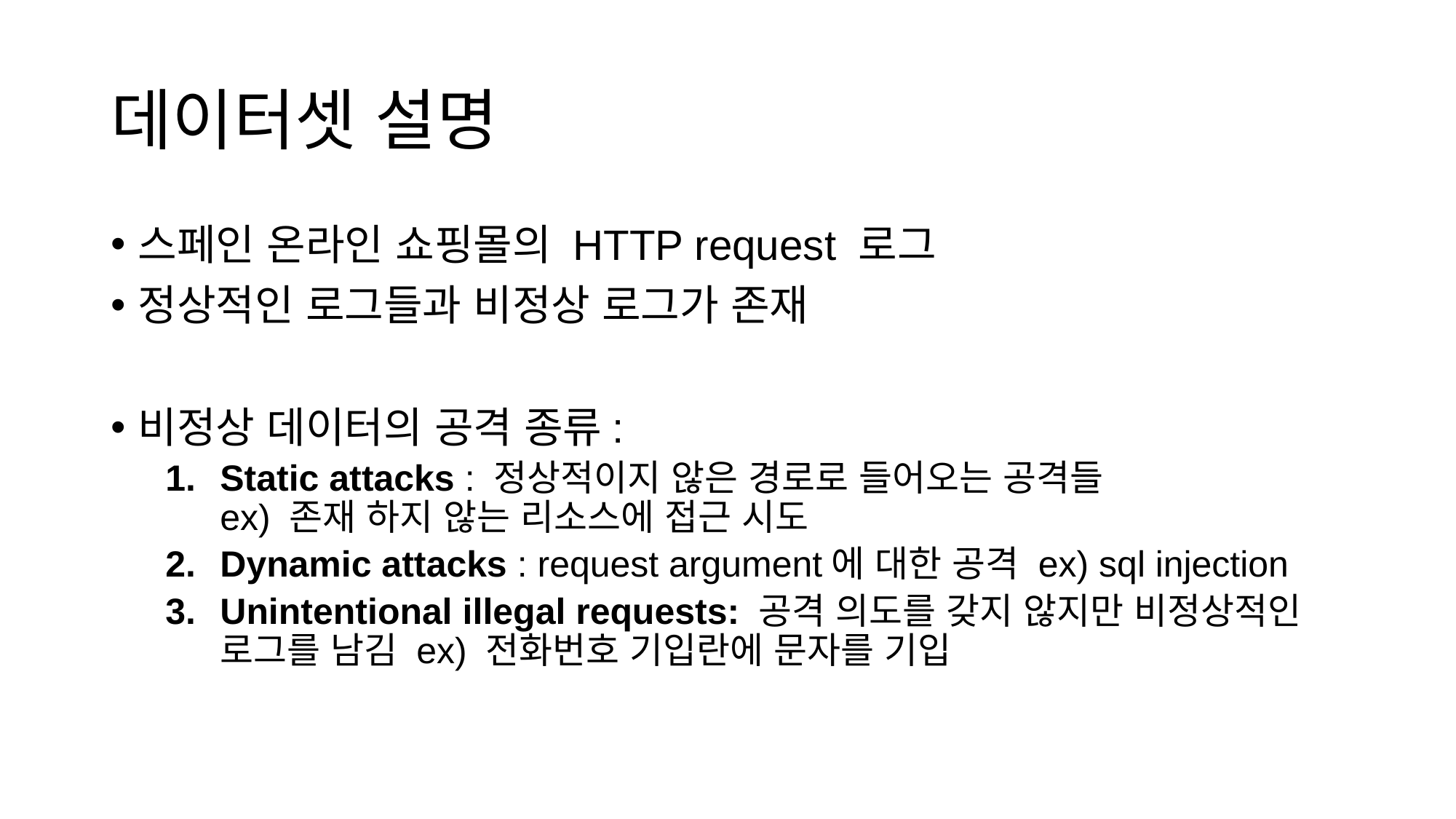

# 데이터셋 설명
스페인 온라인 쇼핑몰의 HTTP request 로그
정상적인 로그들과 비정상 로그가 존재

비정상 데이터의 공격 종류:
Static attacks : 정상적이지 않은 경로로 들어오는 공격들
ex) 존재 하지 않는 리소스에 접근 시도
Dynamic attacks : request argument에 대한 공격 ex) sql injection
Unintentional illegal requests: 공격 의도를 갖지 않지만 비정상적인 로그를 남김 ex) 전화번호 기입란에 문자를 기입